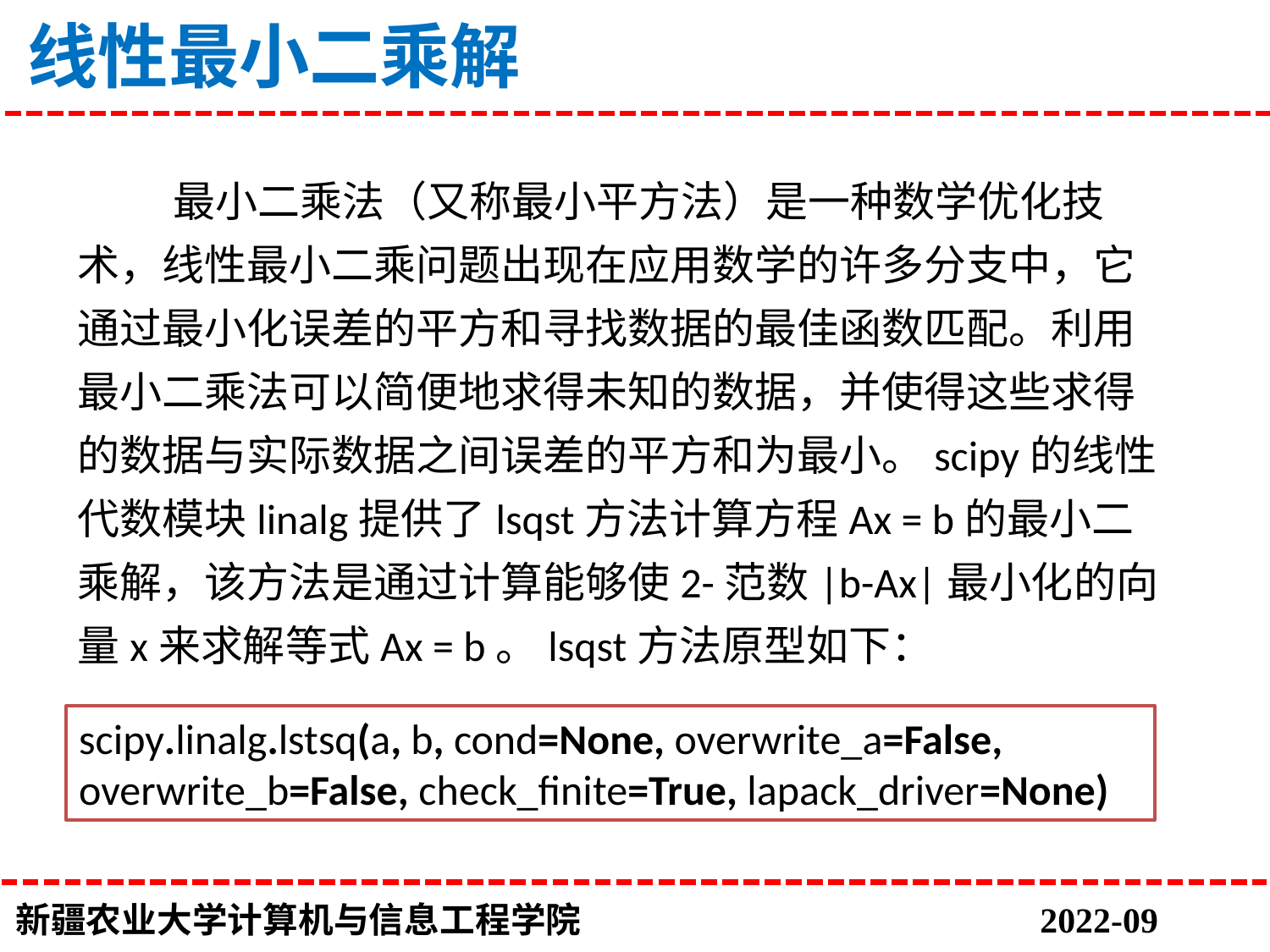

# 线性最小二乘解
         最小二乘法（又称最小平方法）是一种数学优化技术，线性最小二乘问题出现在应用数学的许多分支中，它通过最小化误差的平方和寻找数据的最佳函数匹配。利用最小二乘法可以简便地求得未知的数据，并使得这些求得的数据与实际数据之间误差的平方和为最小。scipy的线性代数模块linalg提供了lsqst方法计算方程Ax = b的最小二乘解，该方法是通过计算能够使2-范数|b-Ax|最小化的向量x来求解等式Ax = b。lsqst方法原型如下：
scipy.linalg.lstsq(a, b, cond=None, overwrite_a=False, overwrite_b=False, check_finite=True, lapack_driver=None)